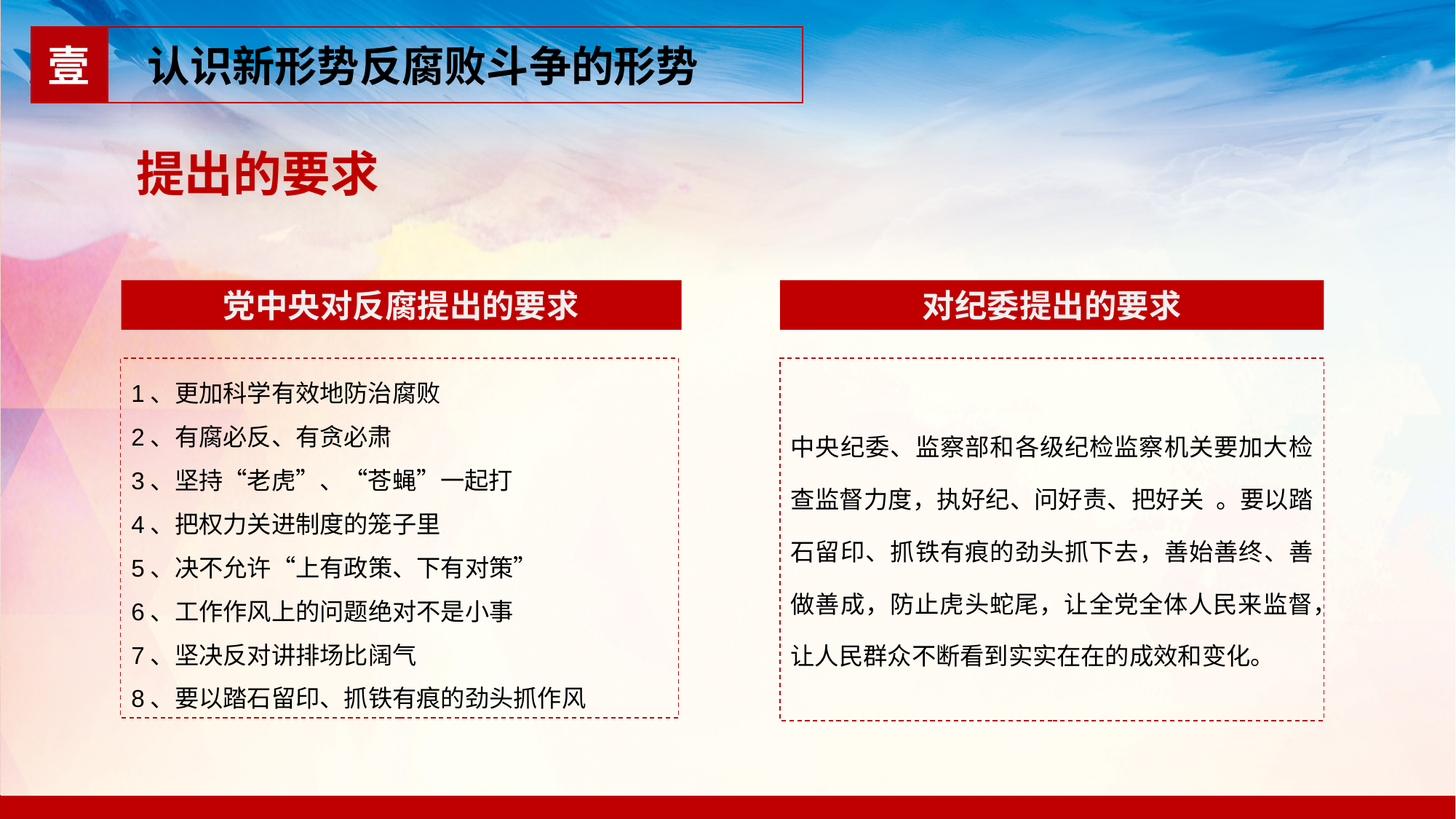

认识新形势反腐败斗争的形势
壹
提出的要求
党中央对反腐提出的要求
对纪委提出的要求
1、更加科学有效地防治腐败
2、有腐必反、有贪必肃
3、坚持“老虎”、“苍蝇”一起打
4、把权力关进制度的笼子里
5、决不允许“上有政策、下有对策”
6、工作作风上的问题绝对不是小事
7、坚决反对讲排场比阔气
8、要以踏石留印、抓铁有痕的劲头抓作风
中央纪委、监察部和各级纪检监察机关要加大检查监督力度，执好纪、问好责、把好关  。要以踏石留印、抓铁有痕的劲头抓下去，善始善终、善做善成，防止虎头蛇尾，让全党全体人民来监督，让人民群众不断看到实实在在的成效和变化。